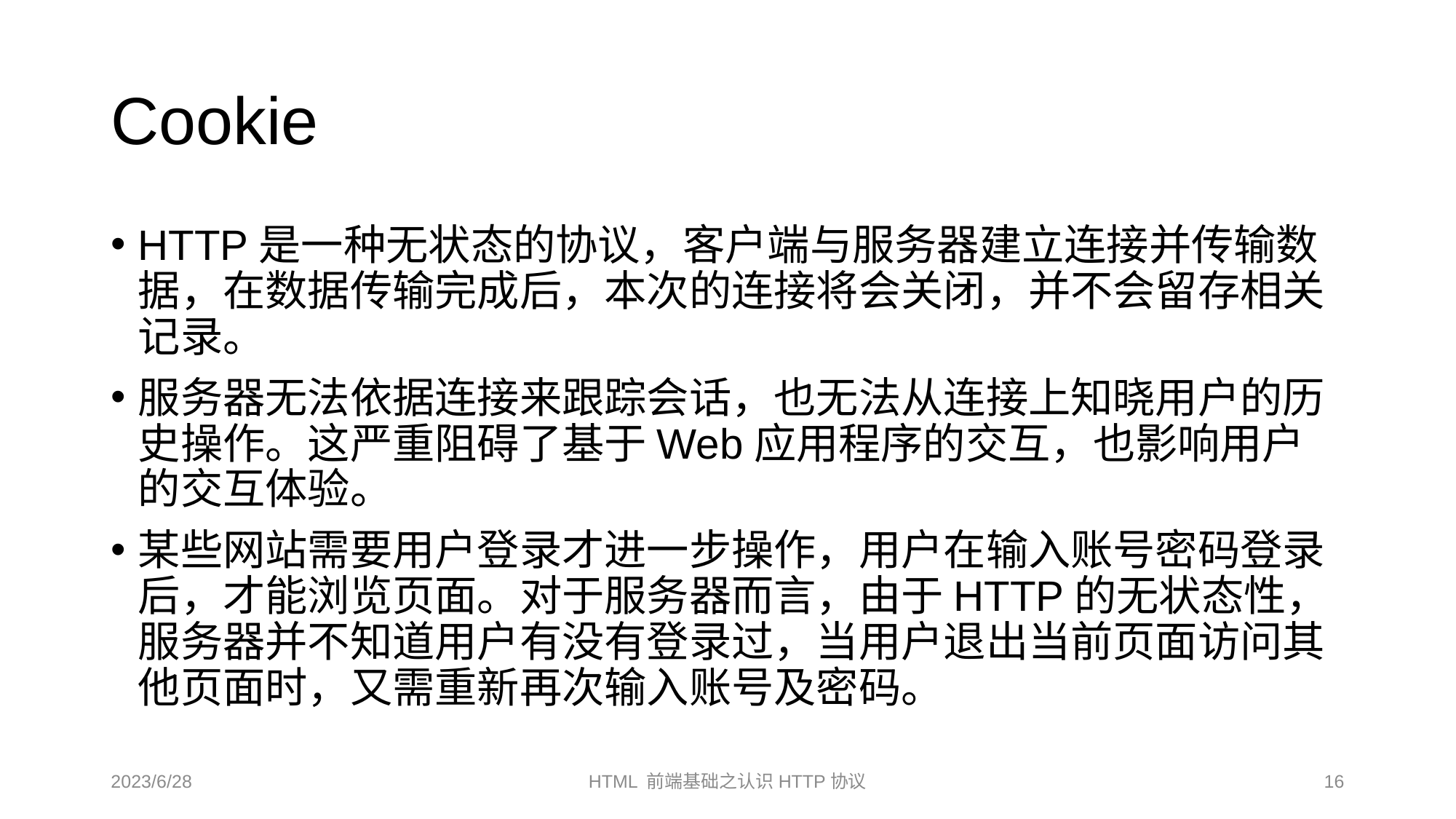

# Cookie
HTTP是一种无状态的协议，客户端与服务器建立连接并传输数据，在数据传输完成后，本次的连接将会关闭，并不会留存相关记录。
服务器无法依据连接来跟踪会话，也无法从连接上知晓用户的历史操作。这严重阻碍了基于Web应用程序的交互，也影响用户的交互体验。
某些网站需要用户登录才进一步操作，用户在输入账号密码登录后，才能浏览页面。对于服务器而言，由于HTTP的无状态性，服务器并不知道用户有没有登录过，当用户退出当前页面访问其他页面时，又需重新再次输入账号及密码。
2023/6/28
HTML 前端基础之认识HTTP协议
16